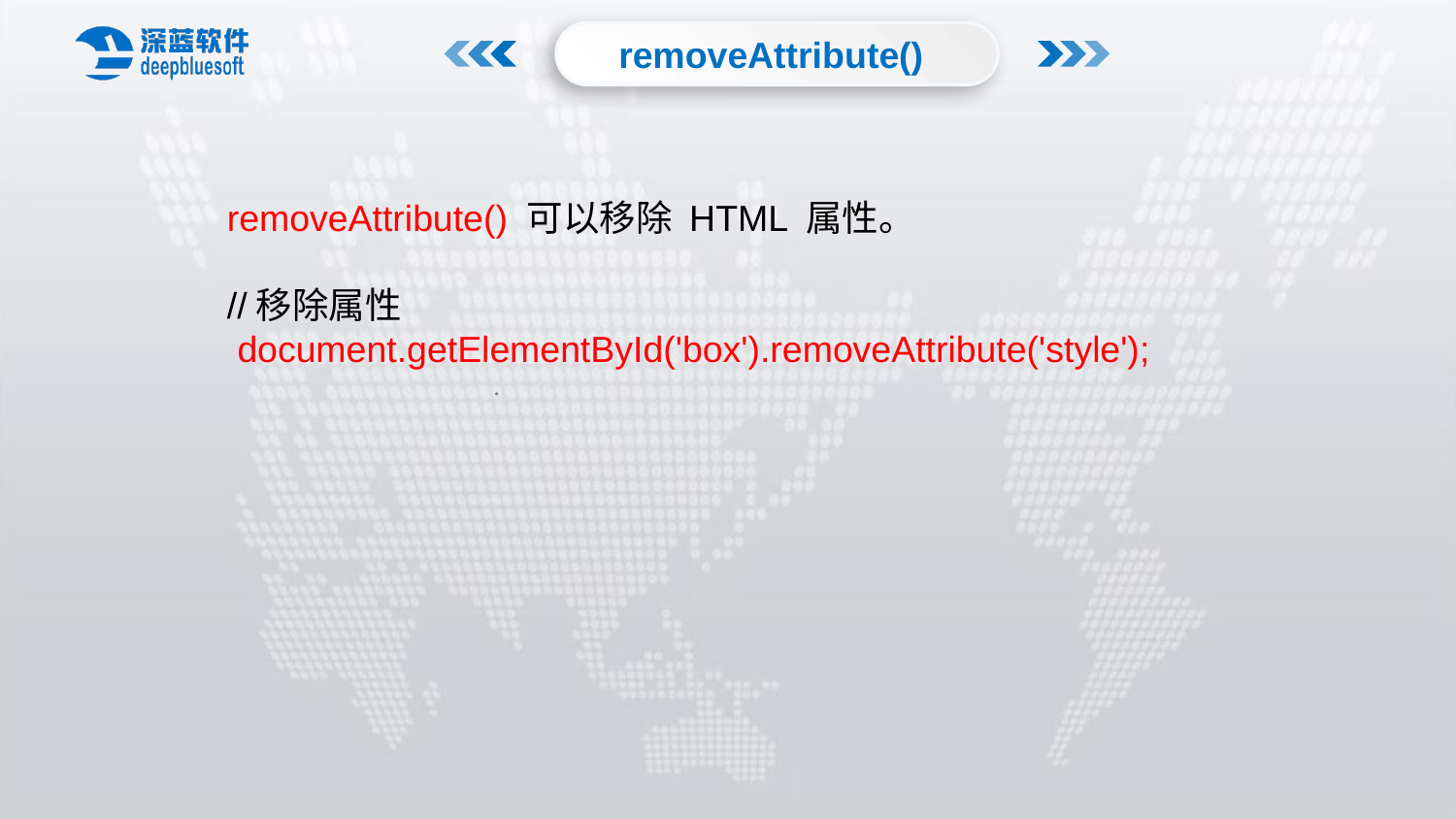

removeAttribute()

removeAttribute() 可以移除 HTML 属性。

//移除属性
 document.getElementById('box').removeAttribute('style');